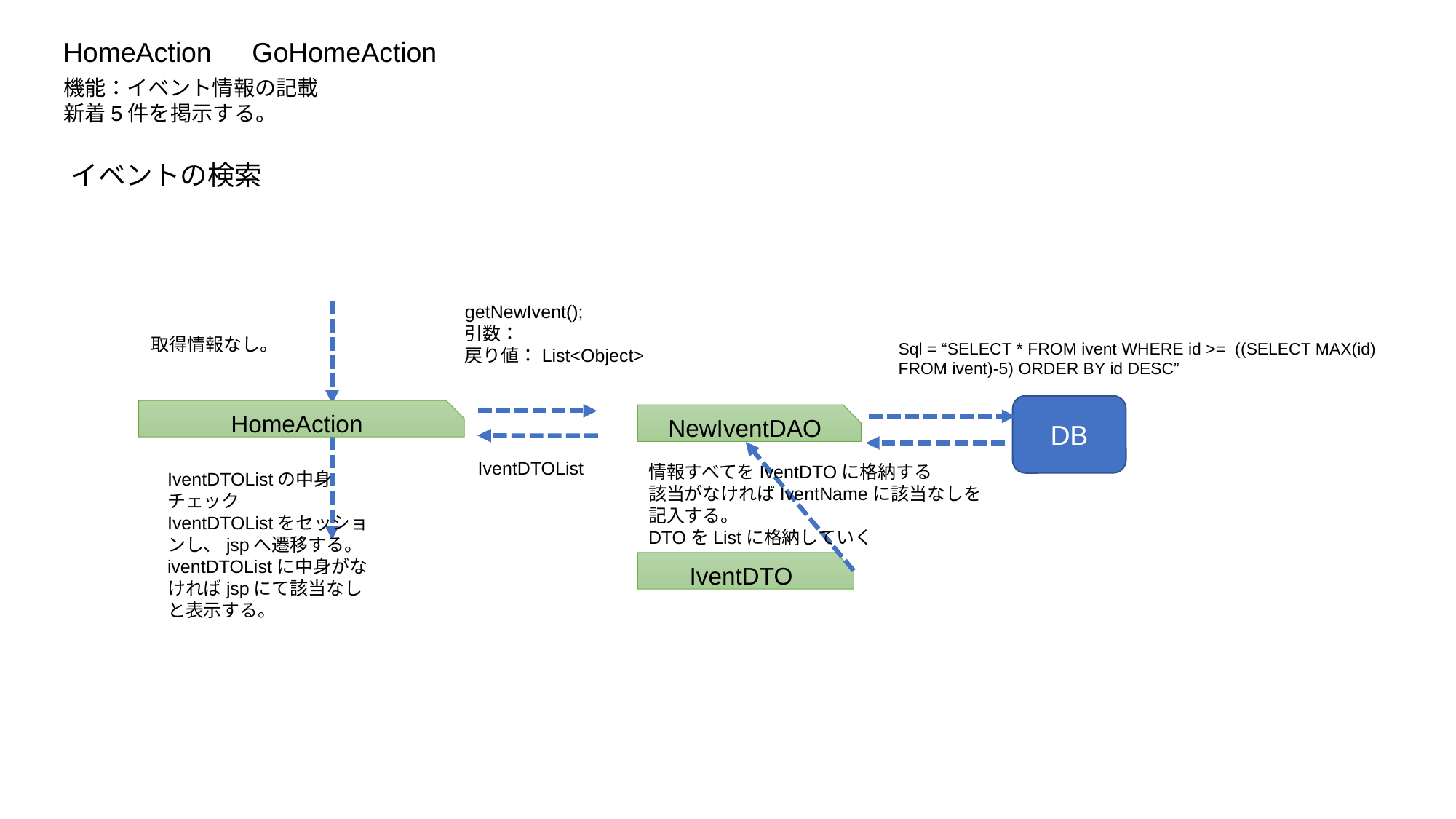

HomeAction　GoHomeAction
機能：イベント情報の記載
新着5件を掲示する。
イベントの検索
getNewIvent();
引数：
戻り値：List<Object>
取得情報なし。

Sql = “SELECT * FROM ivent WHERE id >=  ((SELECT MAX(id) FROM ivent)-5) ORDER BY id DESC”
DB
HomeAction
NewIventDAO
IventDTOList
情報すべてをIventDTOに格納する
該当がなければIventNameに該当なしを記入する。
DTOをListに格納していく
IventDTOListの中身チェック
IventDTOListをセッションし、jspへ遷移する。
iventDTOListに中身がなければjspにて該当なしと表示する。

IventDTO